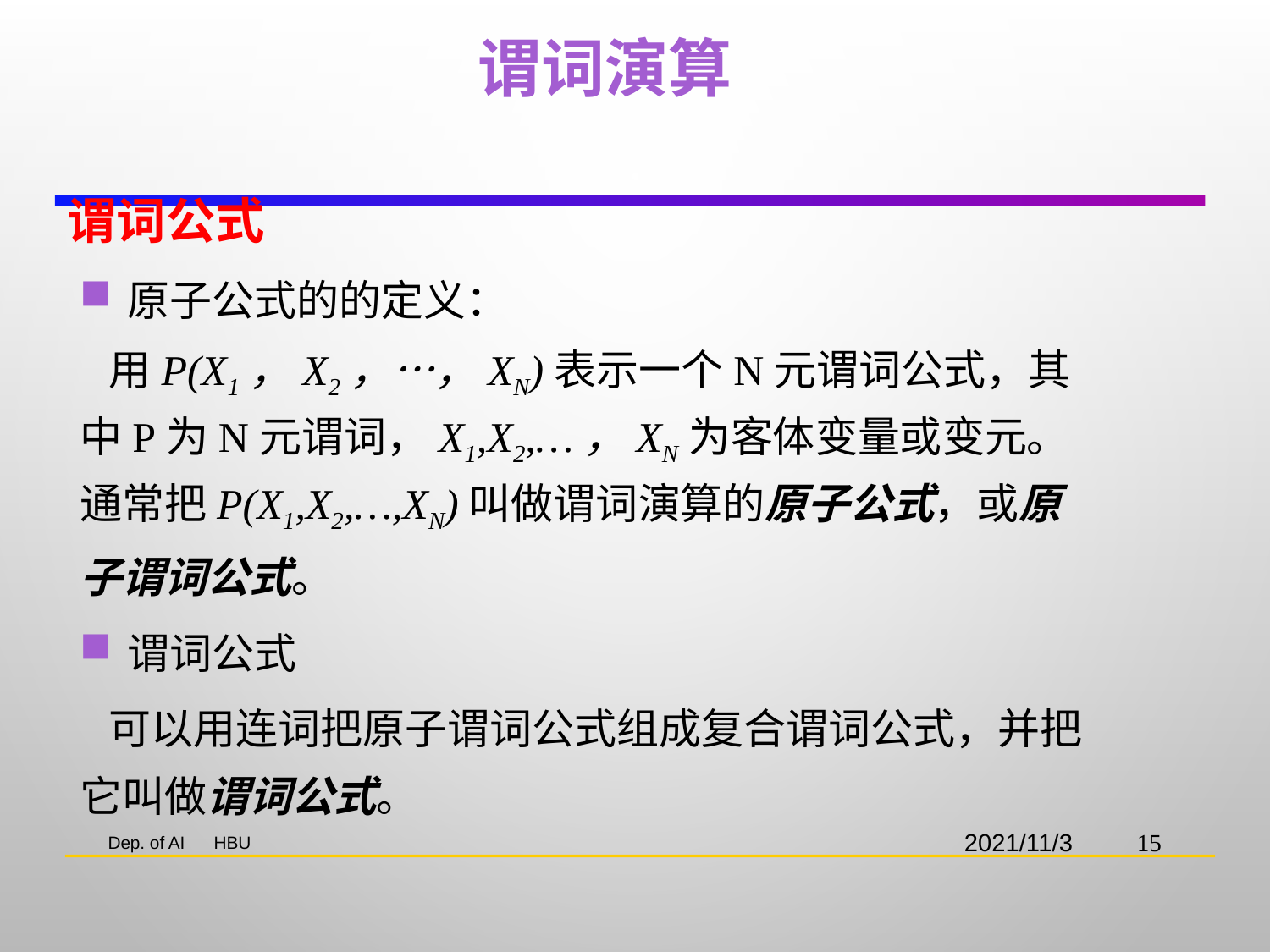

# 谓词演算
谓词公式
原子公式的的定义：
  用P(x1，x2，…，xn)表示一个n元谓词公式，其中P为n元谓词，x1,x2,…，xn为客体变量或变元。通常把P(x1,x2,…,xn)叫做谓词演算的原子公式，或原子谓词公式。
谓词公式
  可以用连词把原子谓词公式组成复合谓词公式，并把它叫做谓词公式。
Dep. of AI      HBU
2021/11/3
15